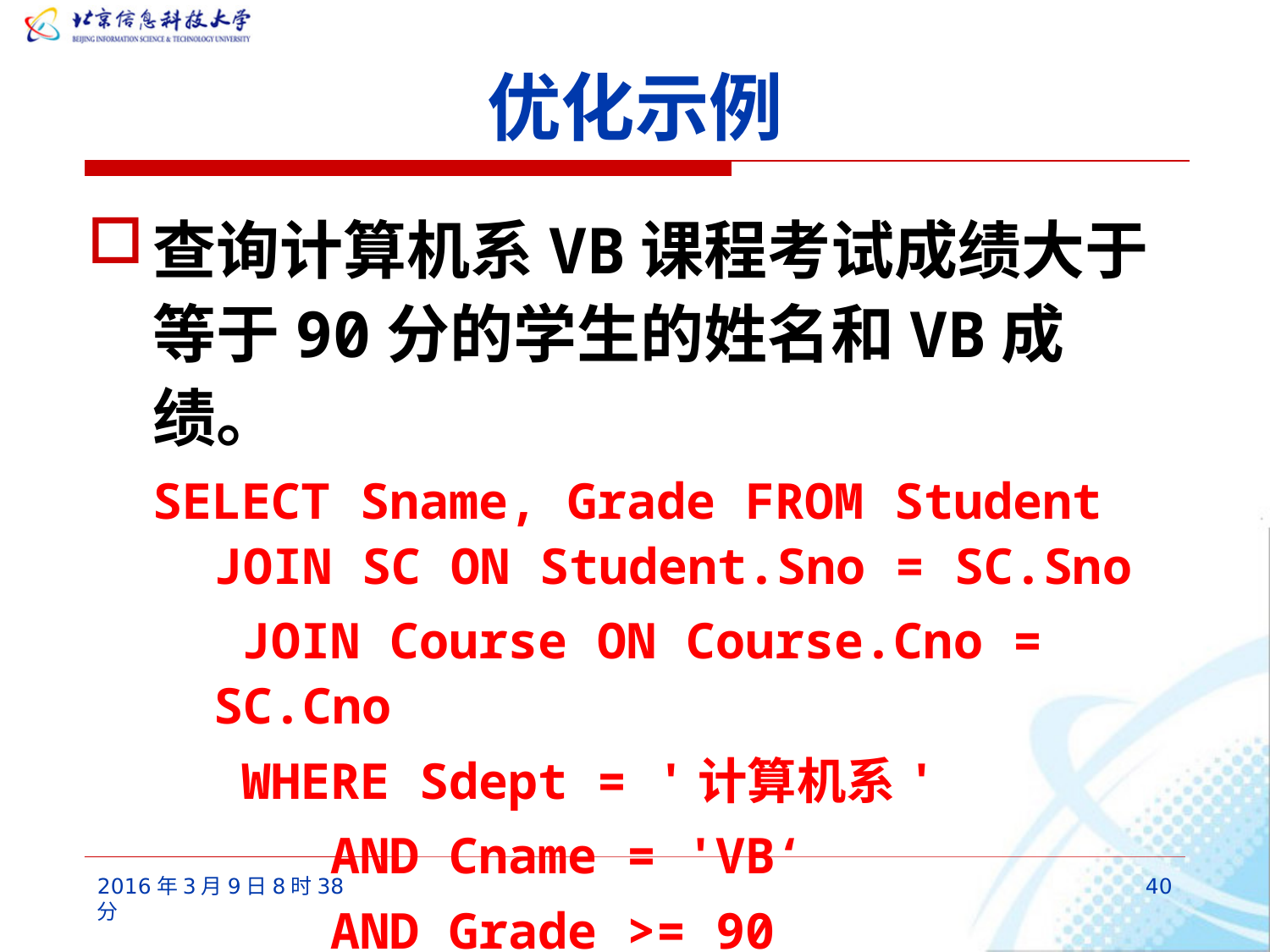

# 优化示例
查询计算机系VB课程考试成绩大于等于90分的学生的姓名和VB成绩。
SELECT Sname, Grade FROM Student JOIN SC ON Student.Sno = SC.Sno
   JOIN Course ON Course.Cno = SC.Cno
   WHERE Sdept = '计算机系'
      AND Cname = 'VB‘
      AND Grade >= 90

2016年3月9日8时38分
40